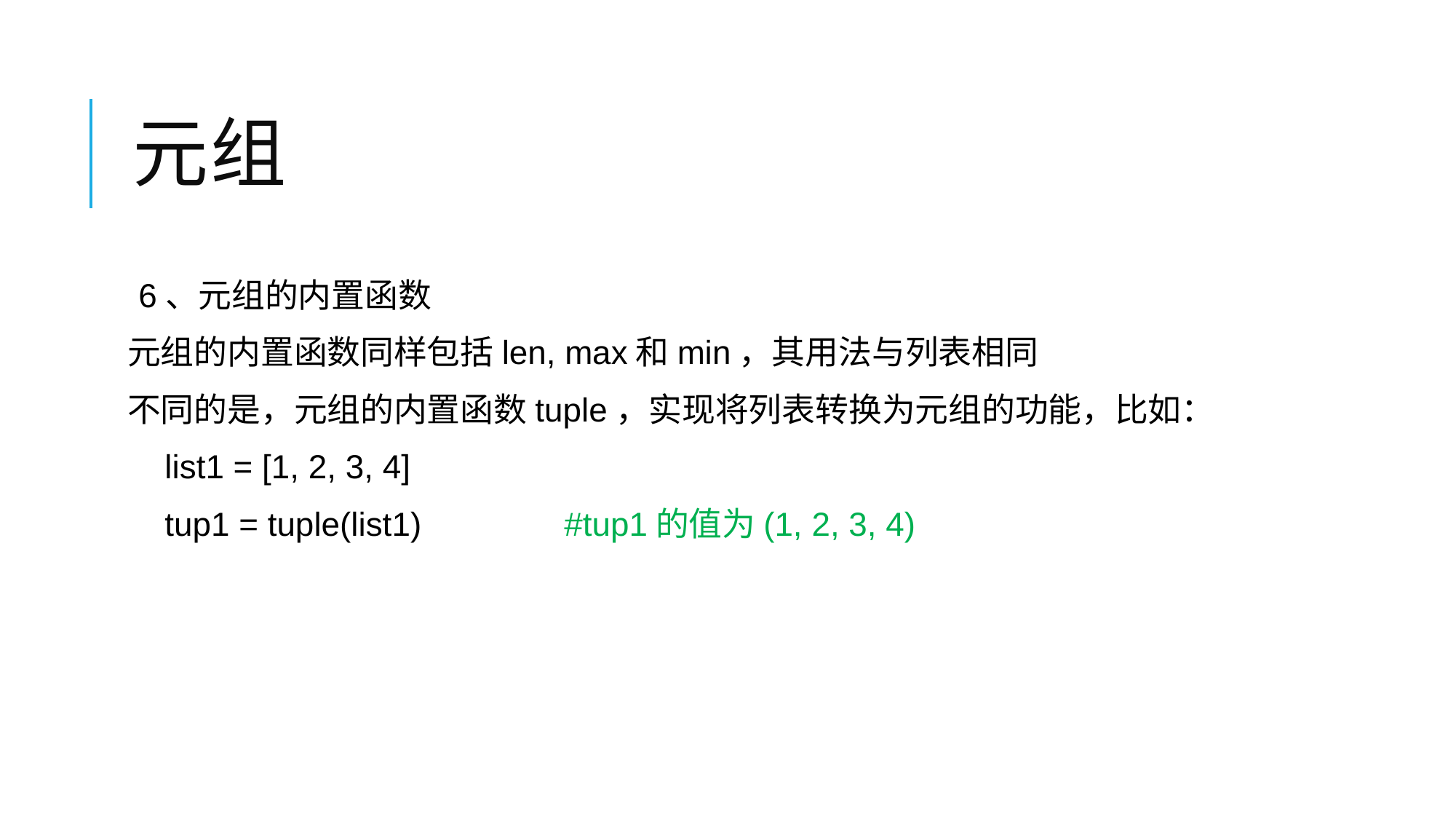

# 元组
6、元组的内置函数
元组的内置函数同样包括len, max和min，其用法与列表相同
不同的是，元组的内置函数tuple，实现将列表转换为元组的功能，比如：
    list1 = [1, 2, 3, 4]
    tup1 = tuple(list1)		#tup1的值为(1, 2, 3, 4)